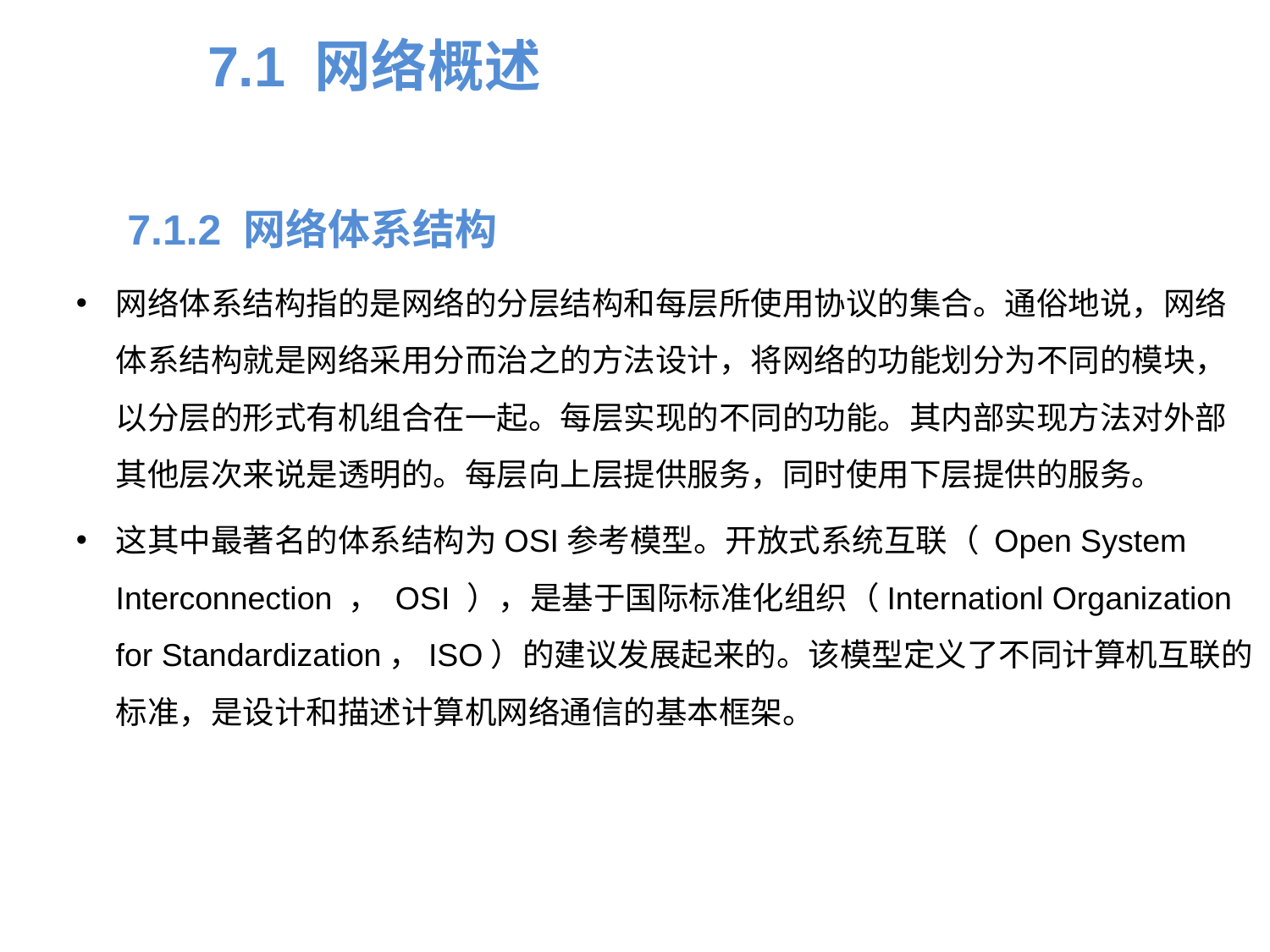

7.1 网络概述
7.1.2 网络体系结构
网络体系结构指的是网络的分层结构和每层所使用协议的集合。通俗地说，网络体系结构就是网络采用分而治之的方法设计，将网络的功能划分为不同的模块，以分层的形式有机组合在一起。每层实现的不同的功能。其内部实现方法对外部其他层次来说是透明的。每层向上层提供服务，同时使用下层提供的服务。
这其中最著名的体系结构为OSI参考模型。开放式系统互联（ Open System Interconnection ， OSI ），是基于国际标准化组织（Internationl Organization for Standardization，ISO）的建议发展起来的。该模型定义了不同计算机互联的标准，是设计和描述计算机网络通信的基本框架。